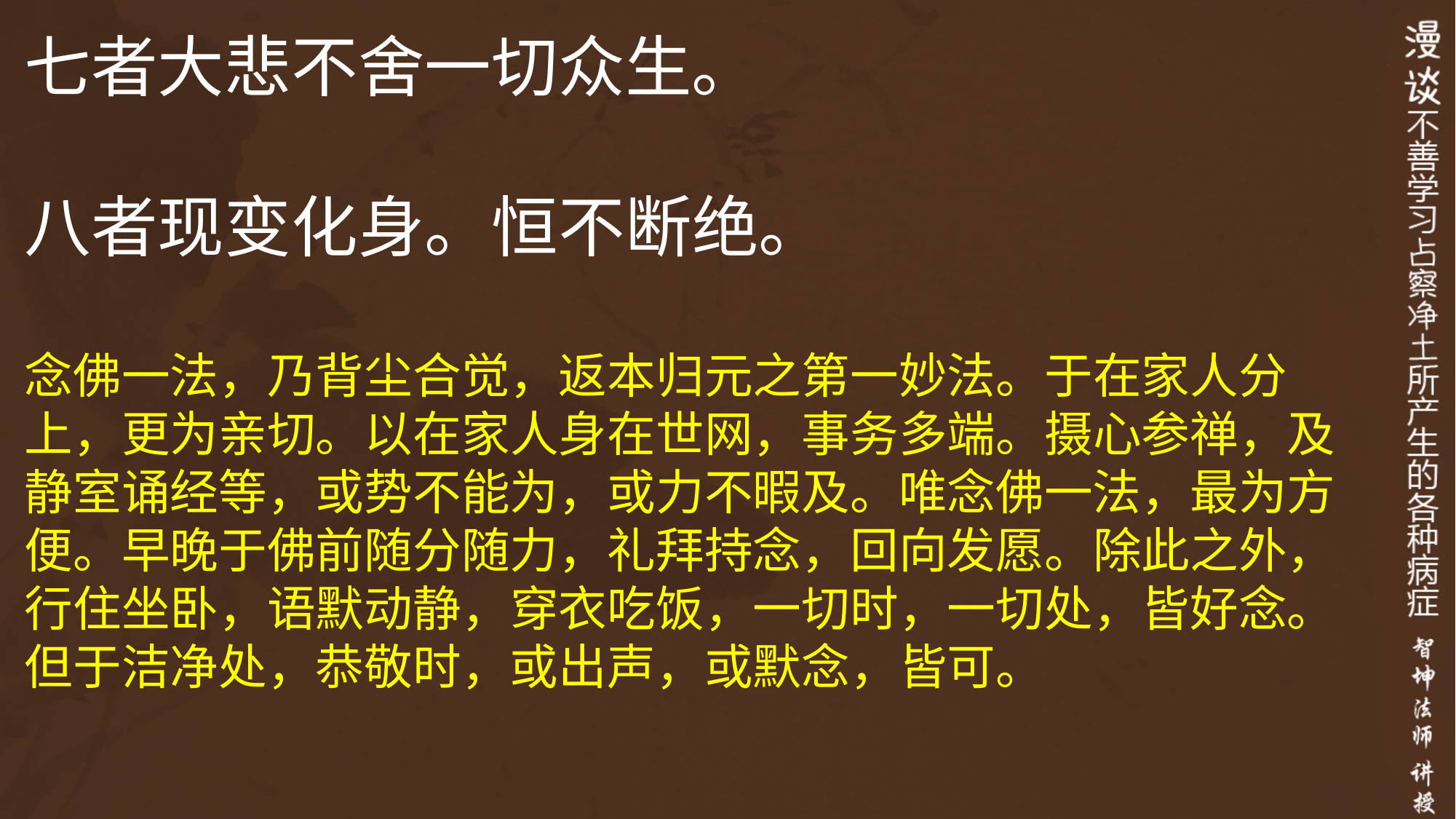

七者大悲不舍一切众生。

八者现变化身。恒不断绝。

念佛一法，乃背尘合觉，返本归元之第一妙法。于在家人分上，更为亲切。以在家人身在世网，事务多端。摄心参禅，及静室诵经等，或势不能为，或力不暇及。唯念佛一法，最为方便。早晚于佛前随分随力，礼拜持念，回向发愿。除此之外，行住坐卧，语默动静，穿衣吃饭，一切时，一切处，皆好念。但于洁净处，恭敬时，或出声，或默念，皆可。